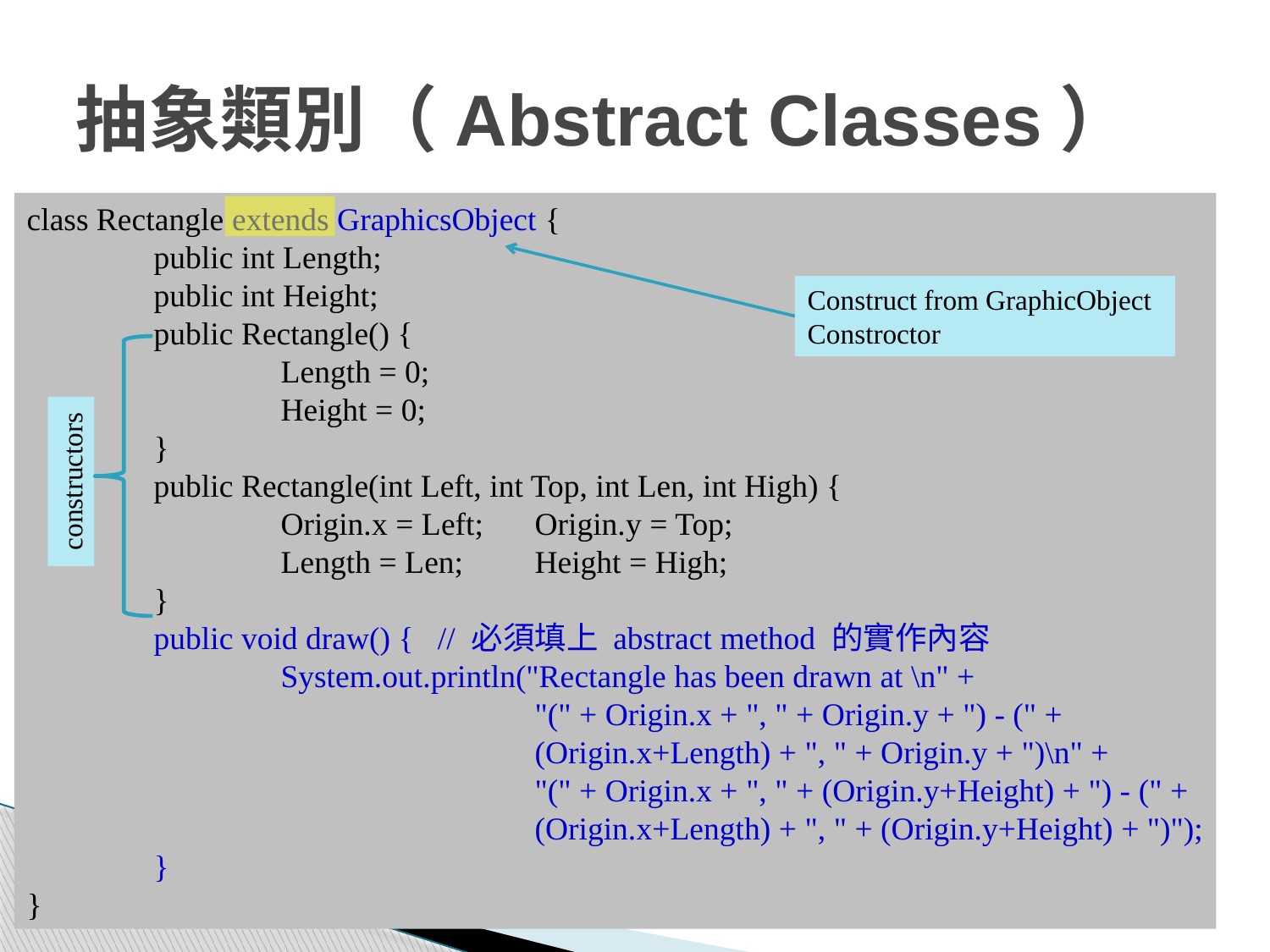

# 抽象類別（Abstract Classes）
class Rectangle extends GraphicsObject {
	public int Length;
	public int Height;
	public Rectangle() {
		Length = 0;
		Height = 0;
	}
	public Rectangle(int Left, int Top, int Len, int High) {
		Origin.x = Left;	Origin.y = Top;
		Length = Len;	Height = High;
	}
	public void draw() {   // 必須填上 abstract method 的實作內容
		System.out.println("Rectangle has been drawn at \n" +
				"(" + Origin.x + ", " + Origin.y + ") - (" +
				(Origin.x+Length) + ", " + Origin.y + ")\n" +
				"(" + Origin.x + ", " + (Origin.y+Height) + ") - (" +
				(Origin.x+Length) + ", " + (Origin.y+Height) + ")");
	}
}

Construct from GraphicObject Constroctor

constructors